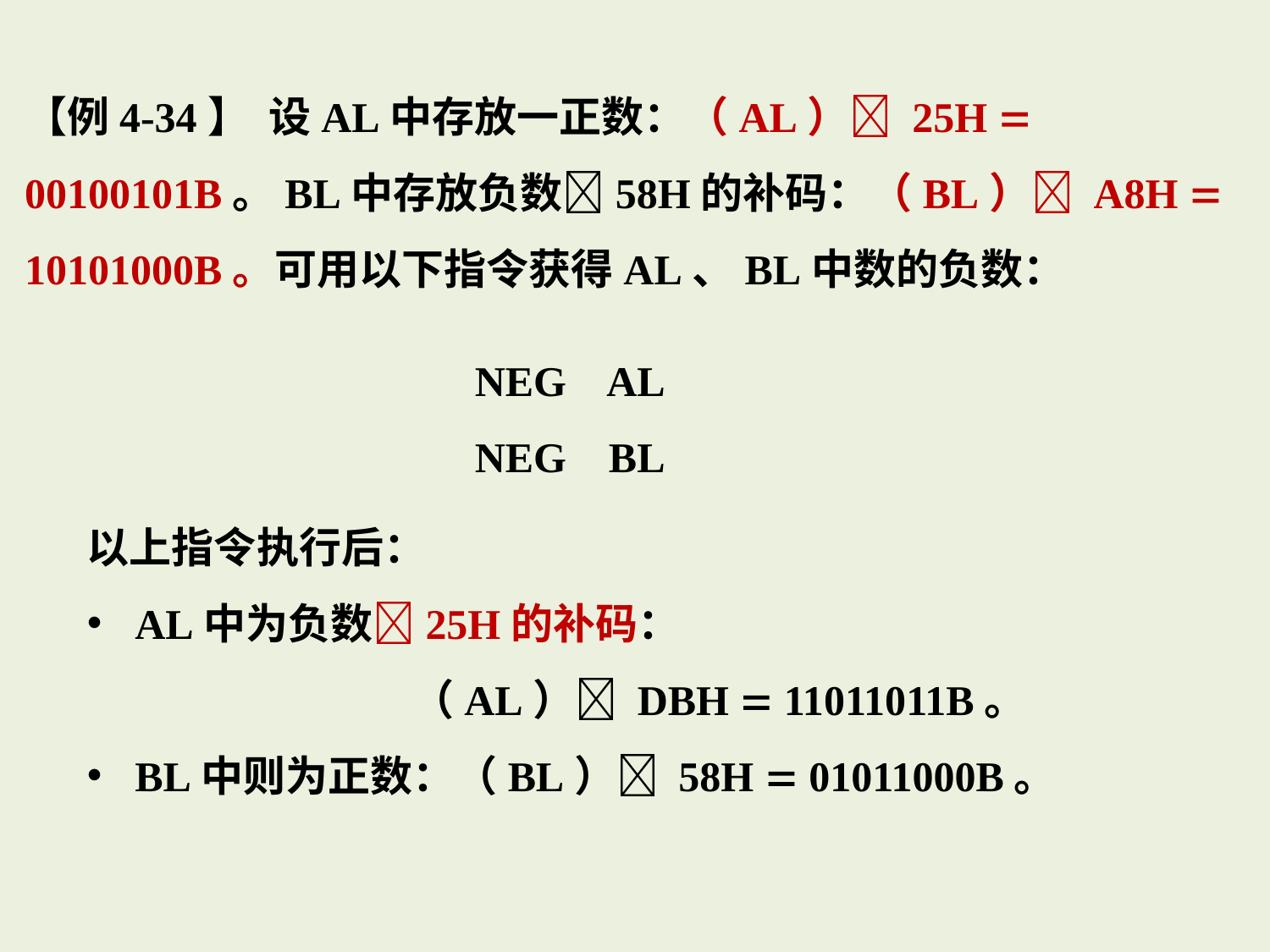

【例4-34】  设AL中存放一正数：（AL）= 25H = 00100101B。BL中存放负数−58H的补码：（BL）= A8H = 10101000B。可用以下指令获得AL、BL中数的负数：
NEG    AL
NEG    BL
以上指令执行后：
AL中为负数−25H的补码：
                                 （AL）= DBH = 11011011B。
BL中则为正数：（BL）= 58H = 01011000B。
147